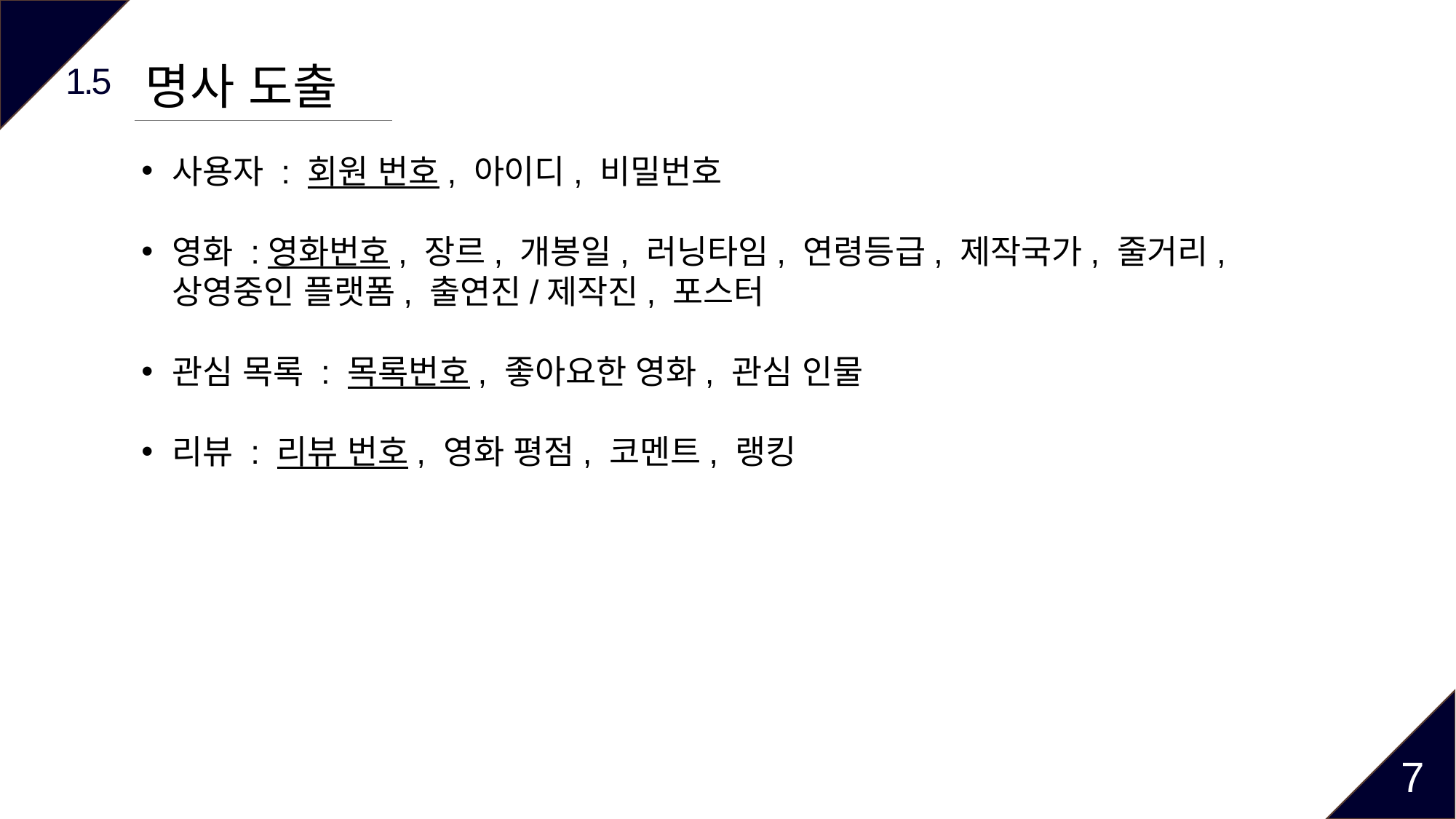

명사 도출
1.5
사용자 : 회원 번호, 아이디, 비밀번호

영화 :영화번호, 장르, 개봉일, 러닝타임, 연령등급, 제작국가, 줄거리, 상영중인 플랫폼, 출연진/제작진, 포스터

관심 목록 : 목록번호, 좋아요한 영화, 관심 인물

리뷰 : 리뷰 번호, 영화 평점, 코멘트, 랭킹

7